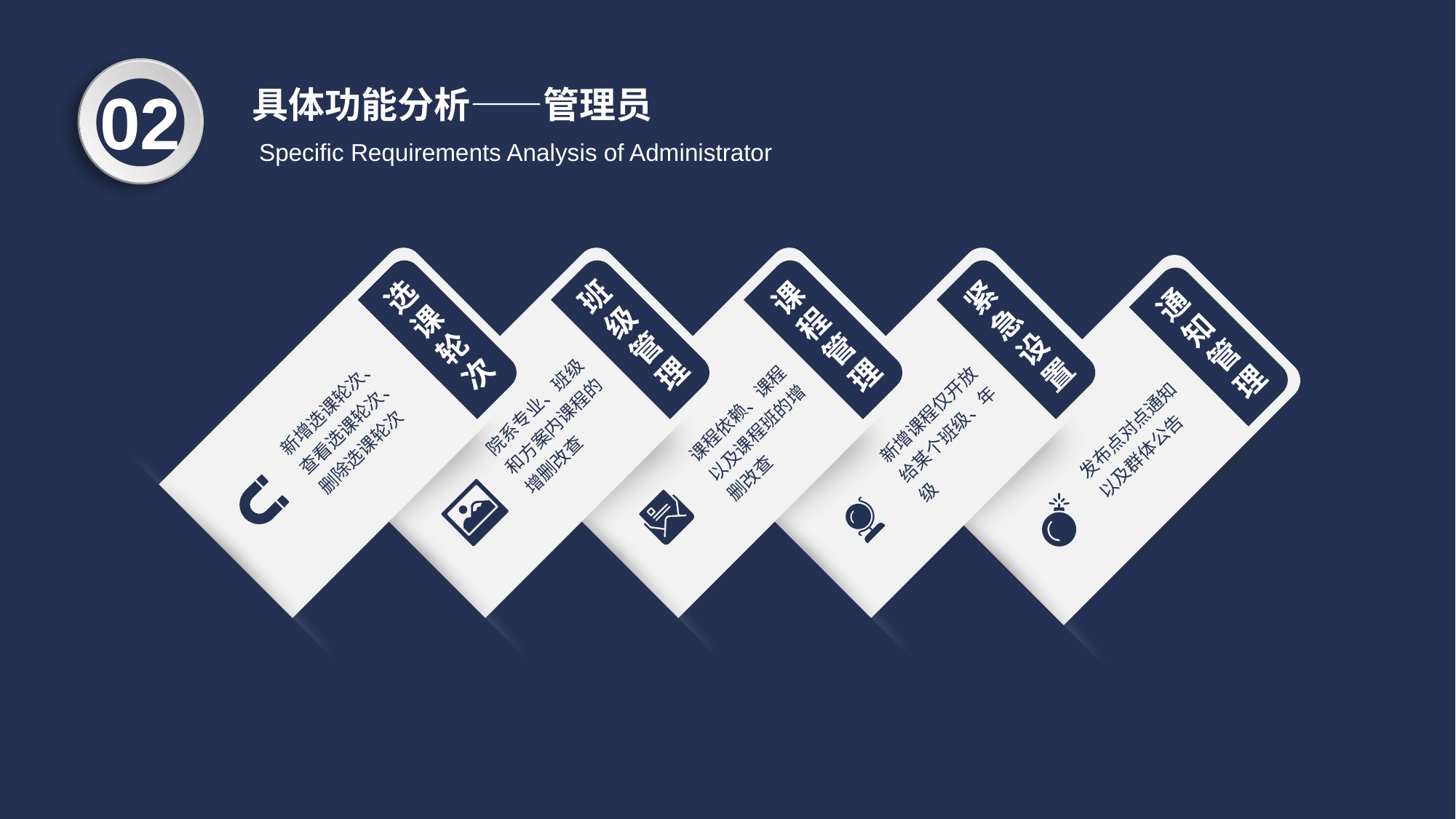

02
具体功能分析——管理员

 Specific Requirements Analysis of Administrator

选
课
轮
次
班
级
管
理
紧
急
设
置
课
程
管
理

通
知
管
理

新增选课轮次、查看选课轮次、删除选课轮次
院系专业、班级和方案内课程的增删改查
课程依赖、课程以及课程班的增删改查
新增课程仅开放给某个班级、年级
发布点对点通知以及群体公告